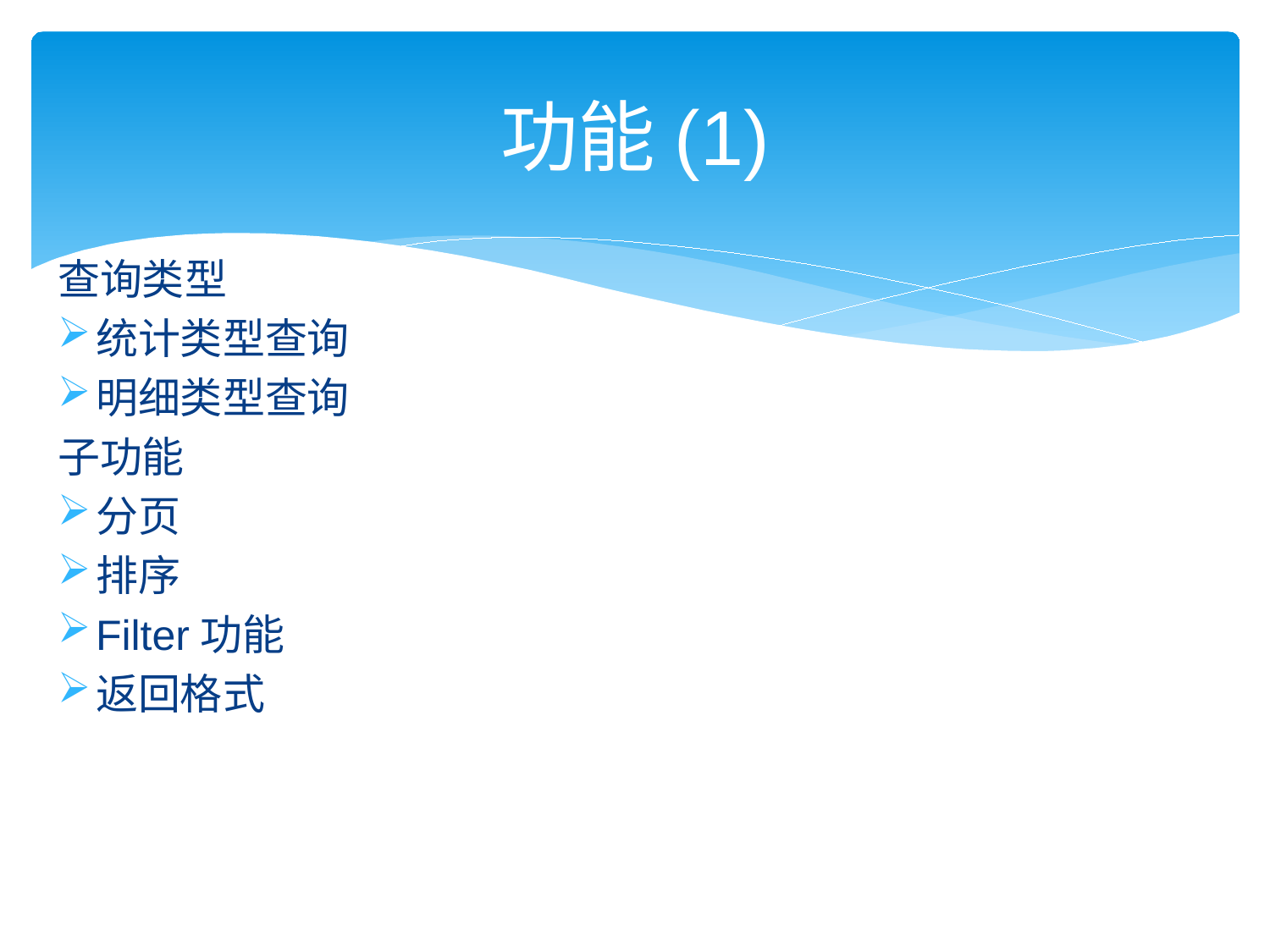

# 功能(1)
查询类型
统计类型查询
明细类型查询
子功能
分页
排序
Filter功能
返回格式